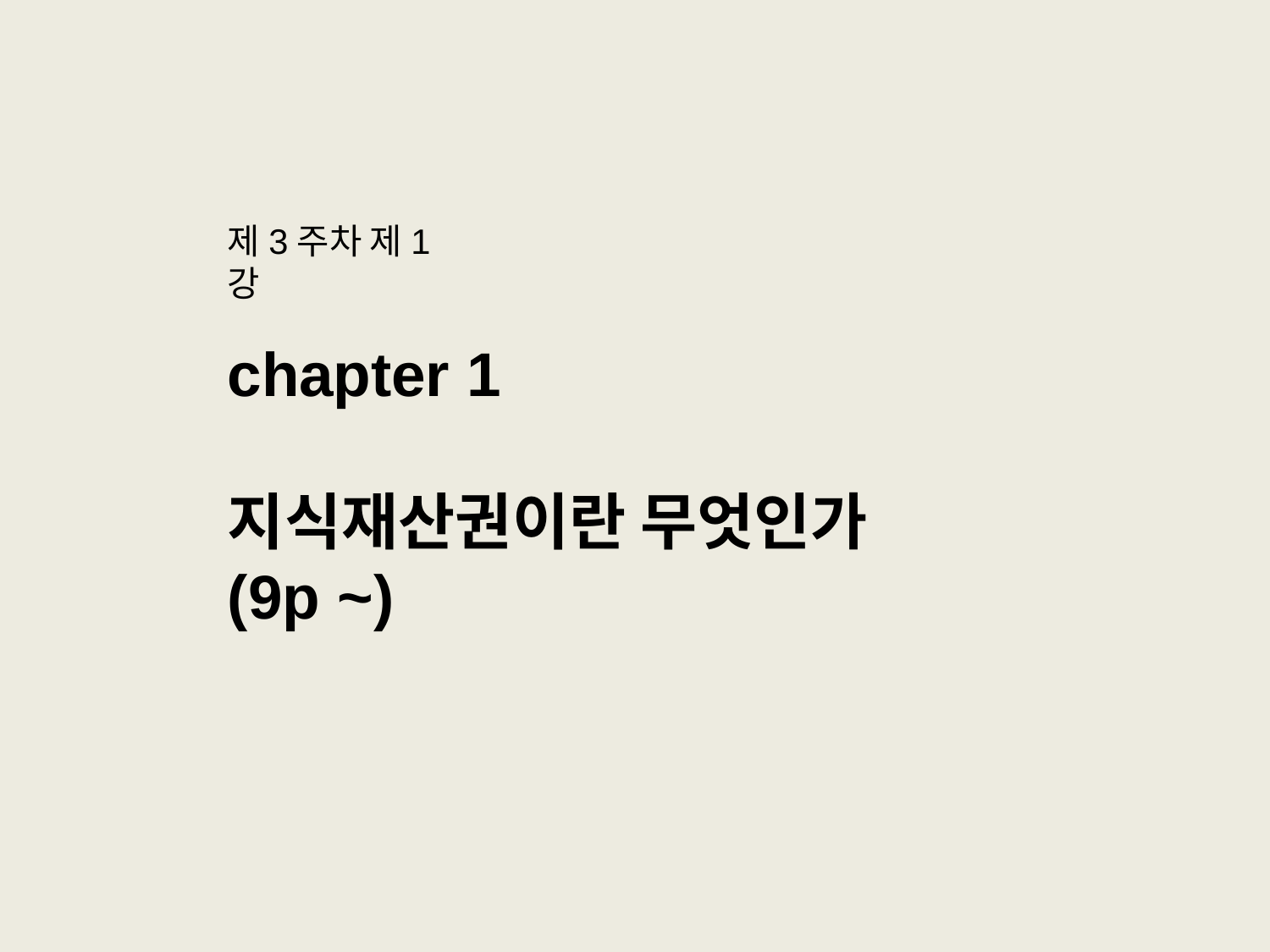

제3주차 제1강
# chapter 1
지식재산권이란 무엇인가
(9p ~)